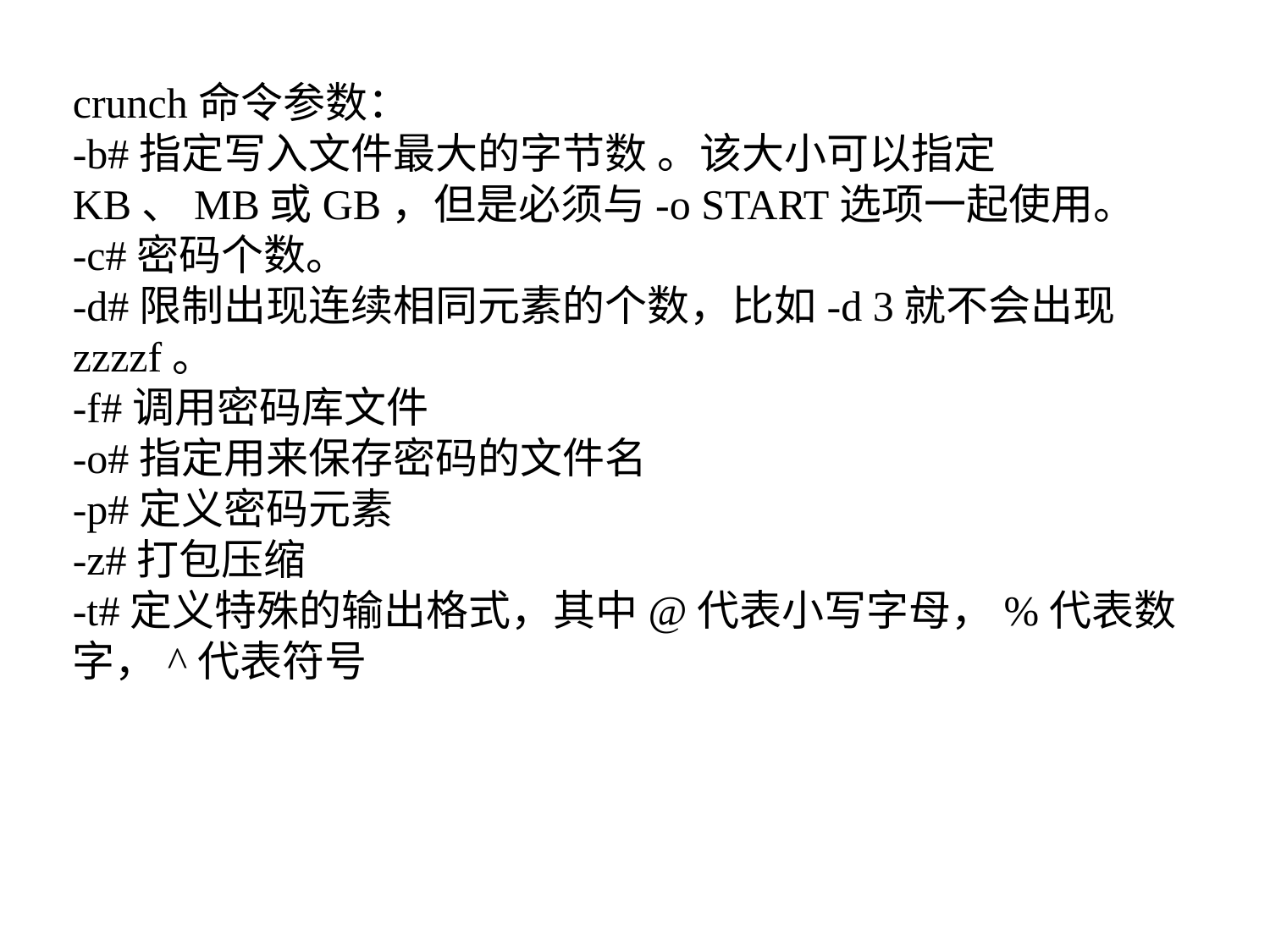

crunch命令参数：
-b#指定写入文件最大的字节数 。该大小可以指定KB、MB或GB，但是必须与-o START选项一起使用。
-c#密码个数。
-d#限制出现连续相同元素的个数，比如-d 3就不会出现zzzzf。
-f#调用密码库文件
-o#指定用来保存密码的文件名
-p#定义密码元素
-z#打包压缩
-t#定义特殊的输出格式，其中@代表小写字母，%代表数字，^代表符号